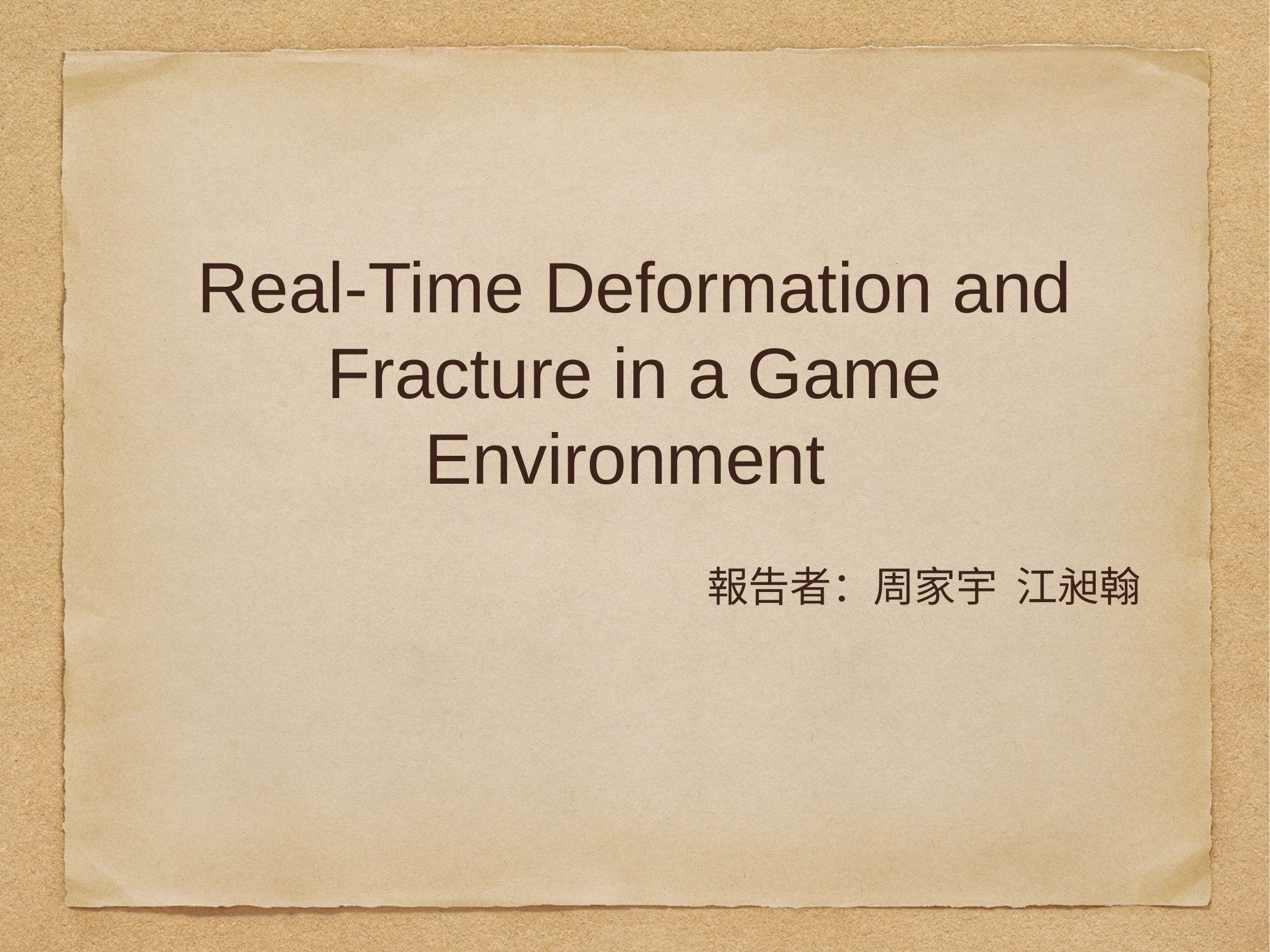

# Real-Time Deformation and Fracture in a Game Environment

報告者：周家宇  江昶翰